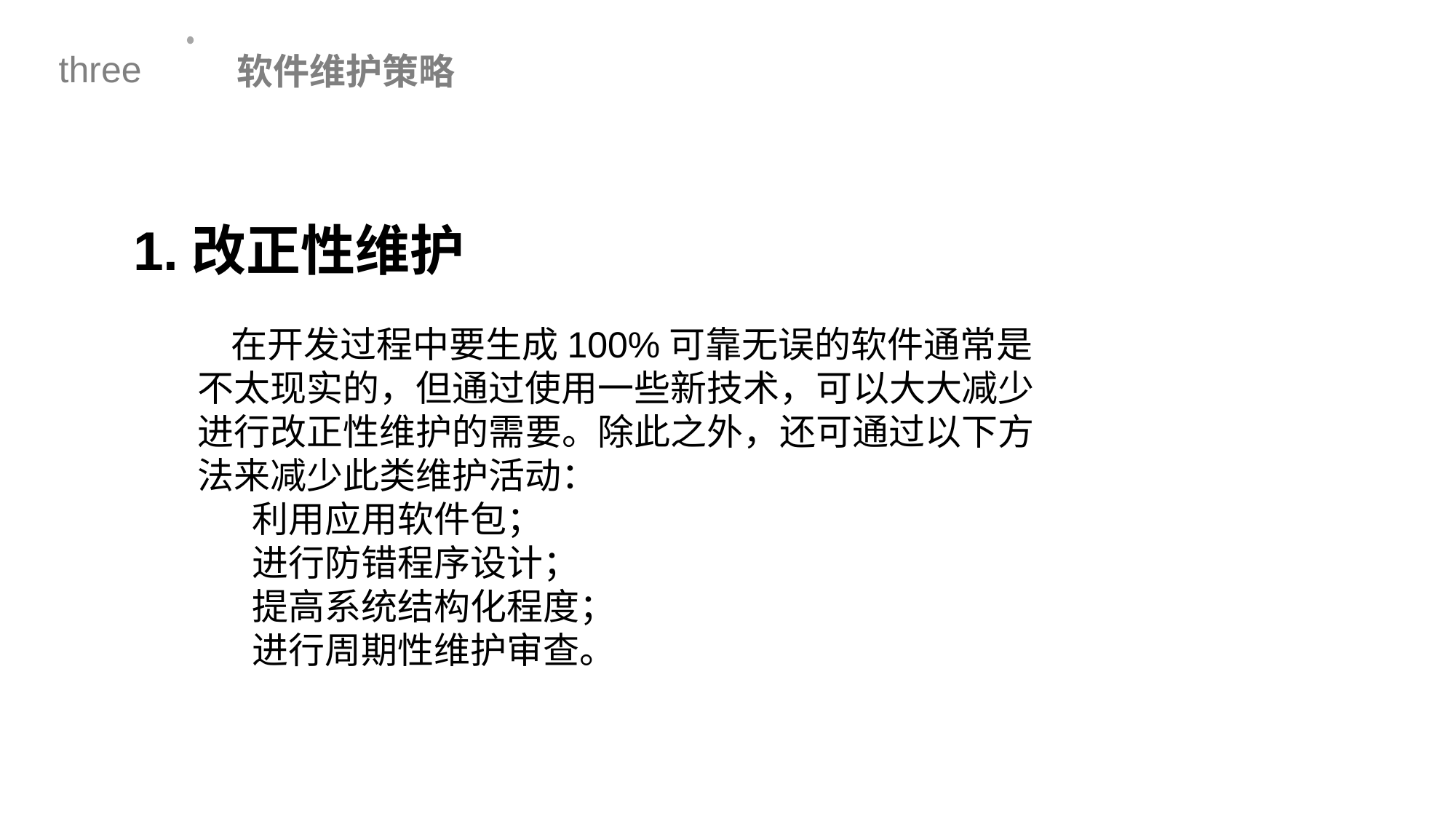

软件维护策略

three
1.改正性维护
   在开发过程中要生成100%可靠无误的软件通常是不太现实的，但通过使用一些新技术，可以大大减少进行改正性维护的需要。除此之外，还可通过以下方法来减少此类维护活动：
利用应用软件包；
进行防错程序设计；
提高系统结构化程度；
进行周期性维护审查。